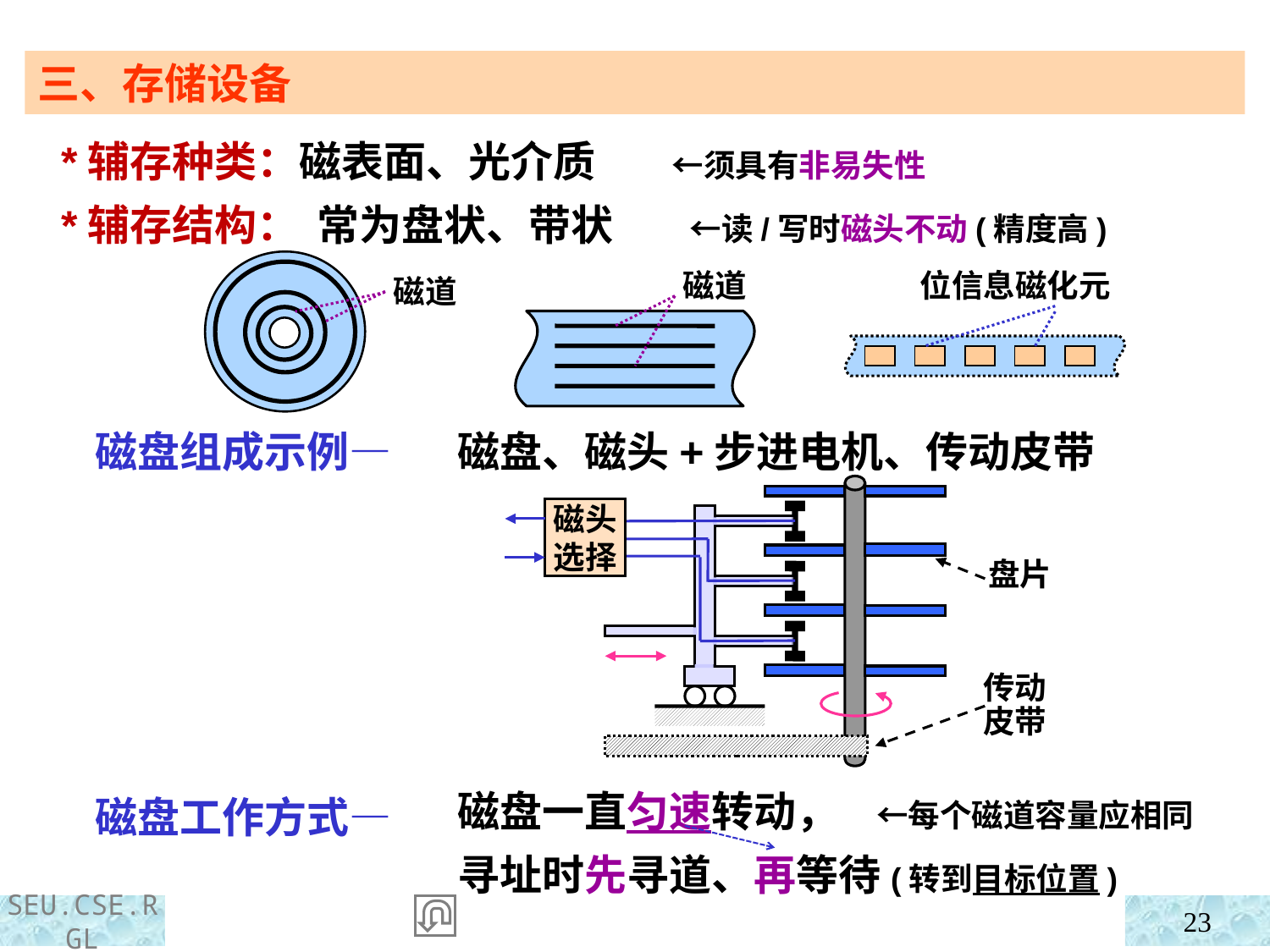

三、存储设备
  *辅存种类：磁表面、光介质        ←须具有非易失性
  *辅存结构：
常为盘状、带状        ←读/写时磁头不动(精度高)

位信息磁化元
磁道
磁道

     磁盘组成示例—

     磁盘工作方式—
磁盘、磁头+步进电机、传动皮带

磁头
选择

盘片

传动皮带

磁盘一直匀速转动，    ←每个磁道容量应相同
寻址时先寻道、再等待(转到目标位置)

23